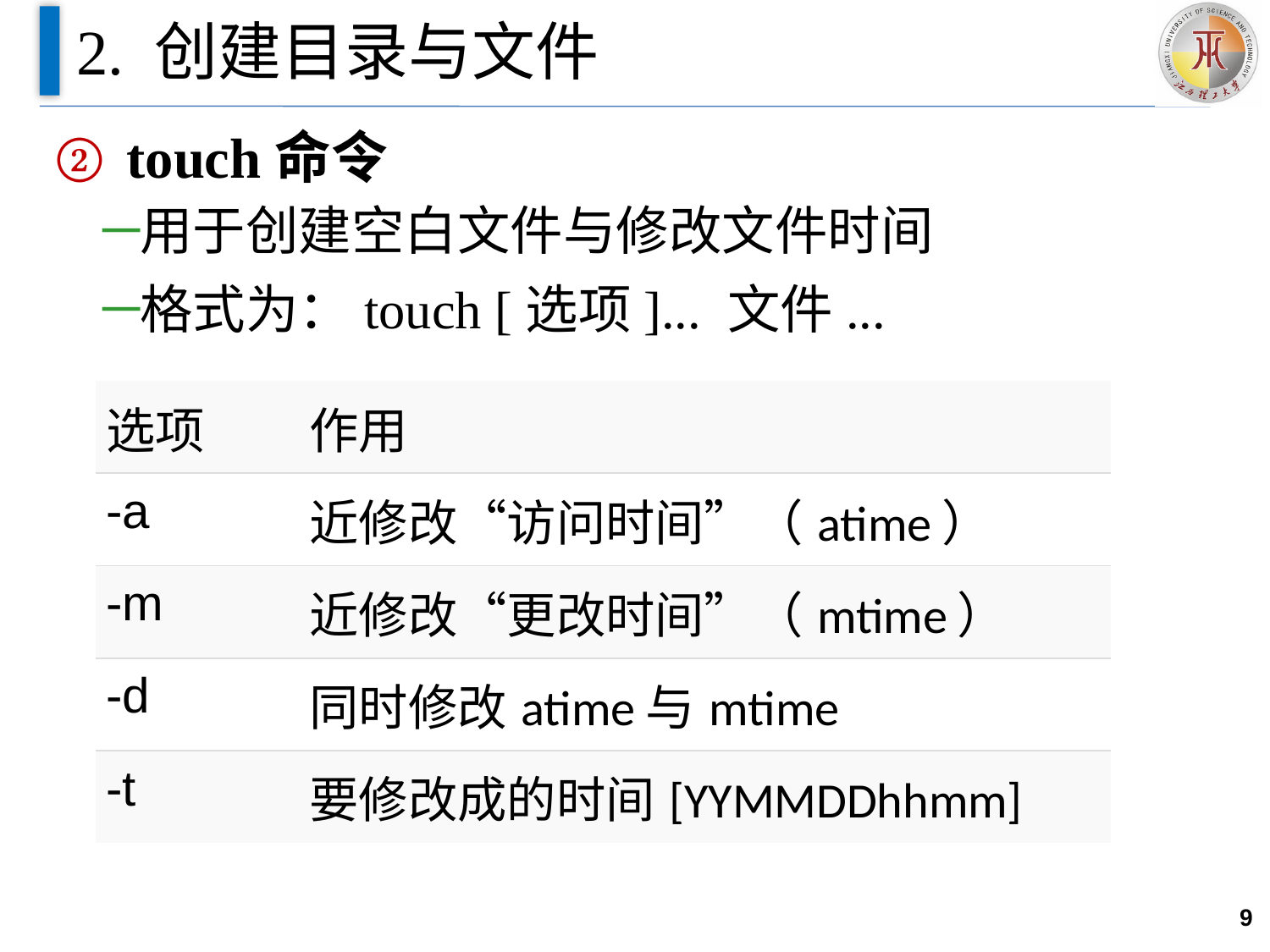

# 2. 创建目录与文件
touch命令
用于创建空白文件与修改文件时间
格式为：touch [选项]... 文件...
| 选项 | 作用 |
| --- | --- |
| -a | 近修改“访问时间”（atime） |
| -m | 近修改“更改时间”（mtime） |
| -d | 同时修改atime与mtime |
| -t | 要修改成的时间[YYMMDDhhmm] |
9